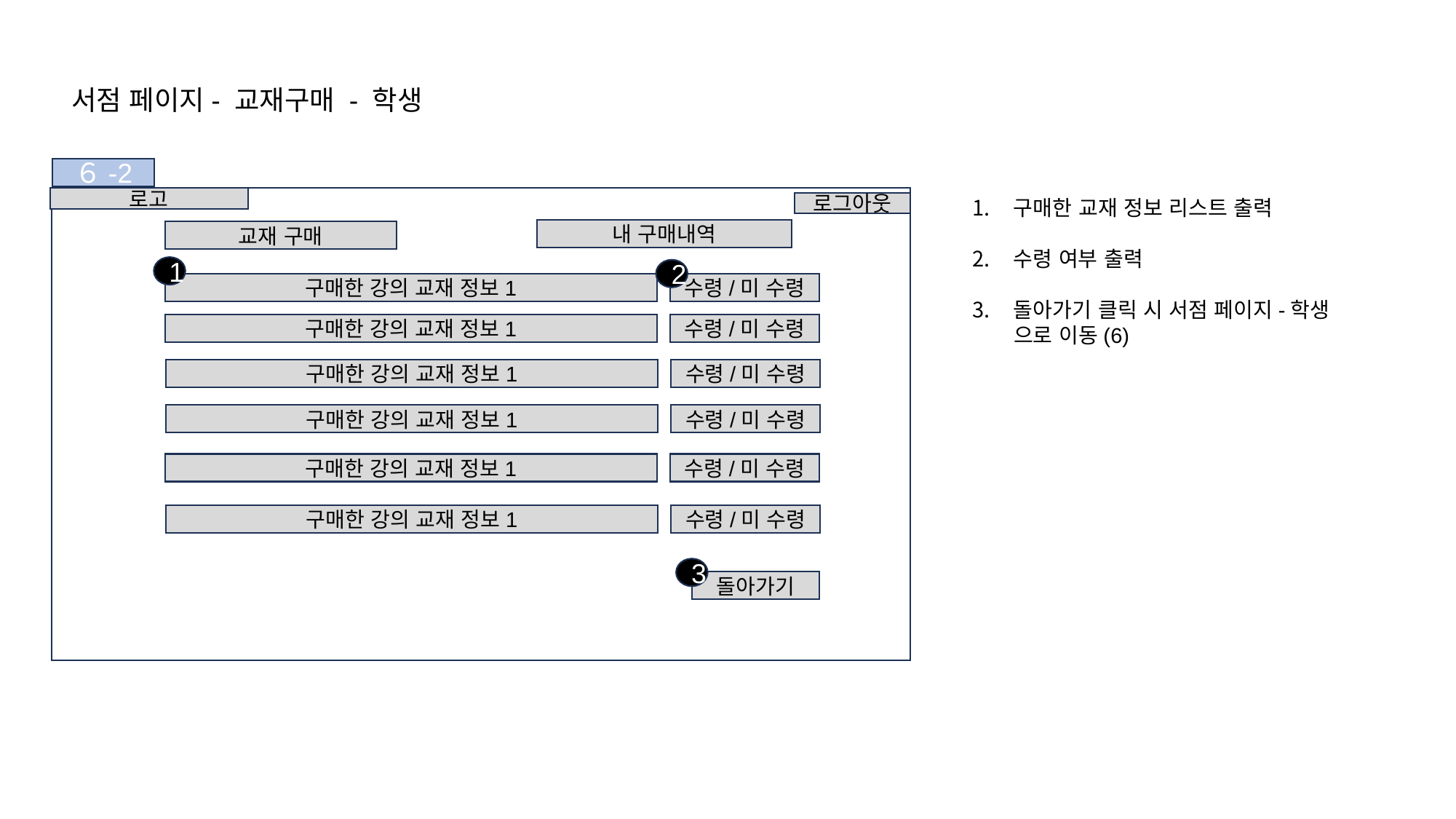

서점 페이지- 교재구매 - 학생
６-2
로고

구매한 교재 정보 리스트 출력

수령 여부 출력

돌아가기 클릭 시 서점 페이지-학생
      으로 이동(6)

로그아웃
내 구매내역
교재 구매
1
2
구매한 강의 교재 정보1
수령/미 수령
구매한 강의 교재 정보1
수령/미 수령
구매한 강의 교재 정보1
수령/미 수령
구매한 강의 교재 정보1
수령/미 수령
구매한 강의 교재 정보1
수령/미 수령
구매한 강의 교재 정보1
수령/미 수령
3
돌아가기